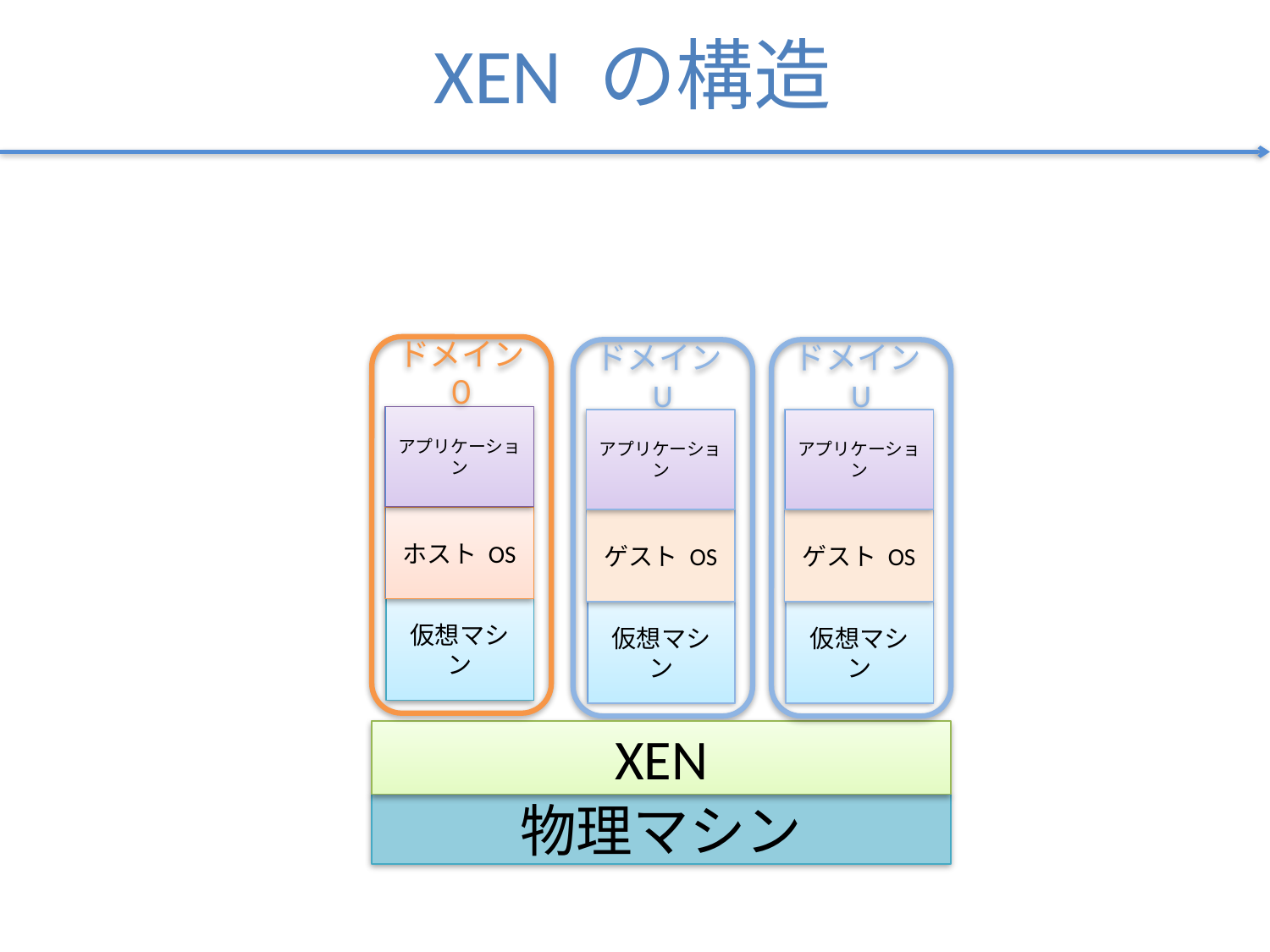

# XEN の構造
ドメイン０

アプリケーション
ホスト OS
仮想マシン
ドメインU

アプリケーション
ゲスト OS
仮想マシン
ドメインU

アプリケーション
ゲスト OS
仮想マシン
XEN
物理マシン